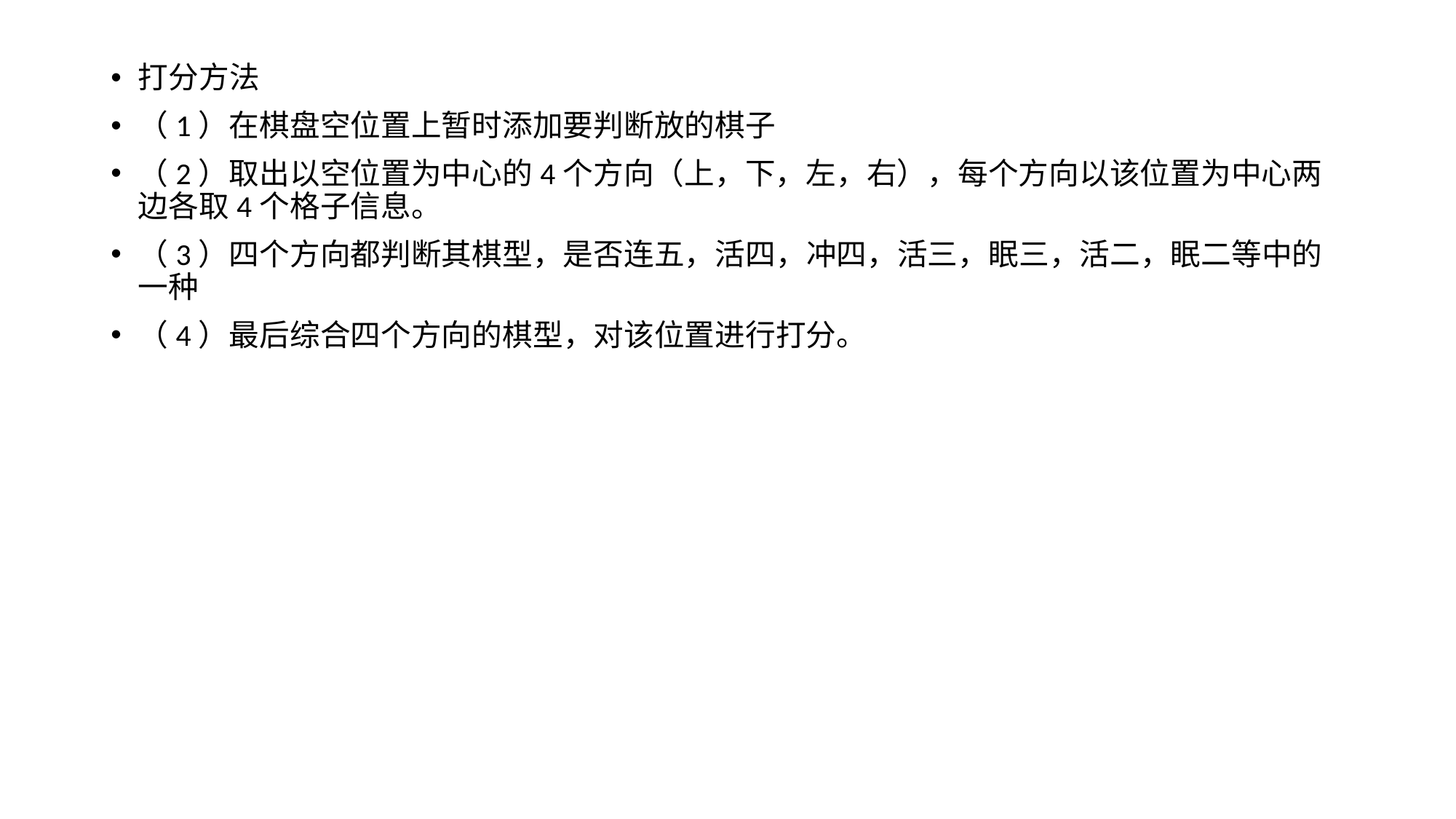

打分方法
（1）在棋盘空位置上暂时添加要判断放的棋子
（2）取出以空位置为中心的4个方向（上，下，左，右），每个方向以该位置为中心两边各取4个格子信息。
（3）四个方向都判断其棋型，是否连五，活四，冲四，活三，眠三，活二，眠二等中的一种
（4）最后综合四个方向的棋型，对该位置进行打分。